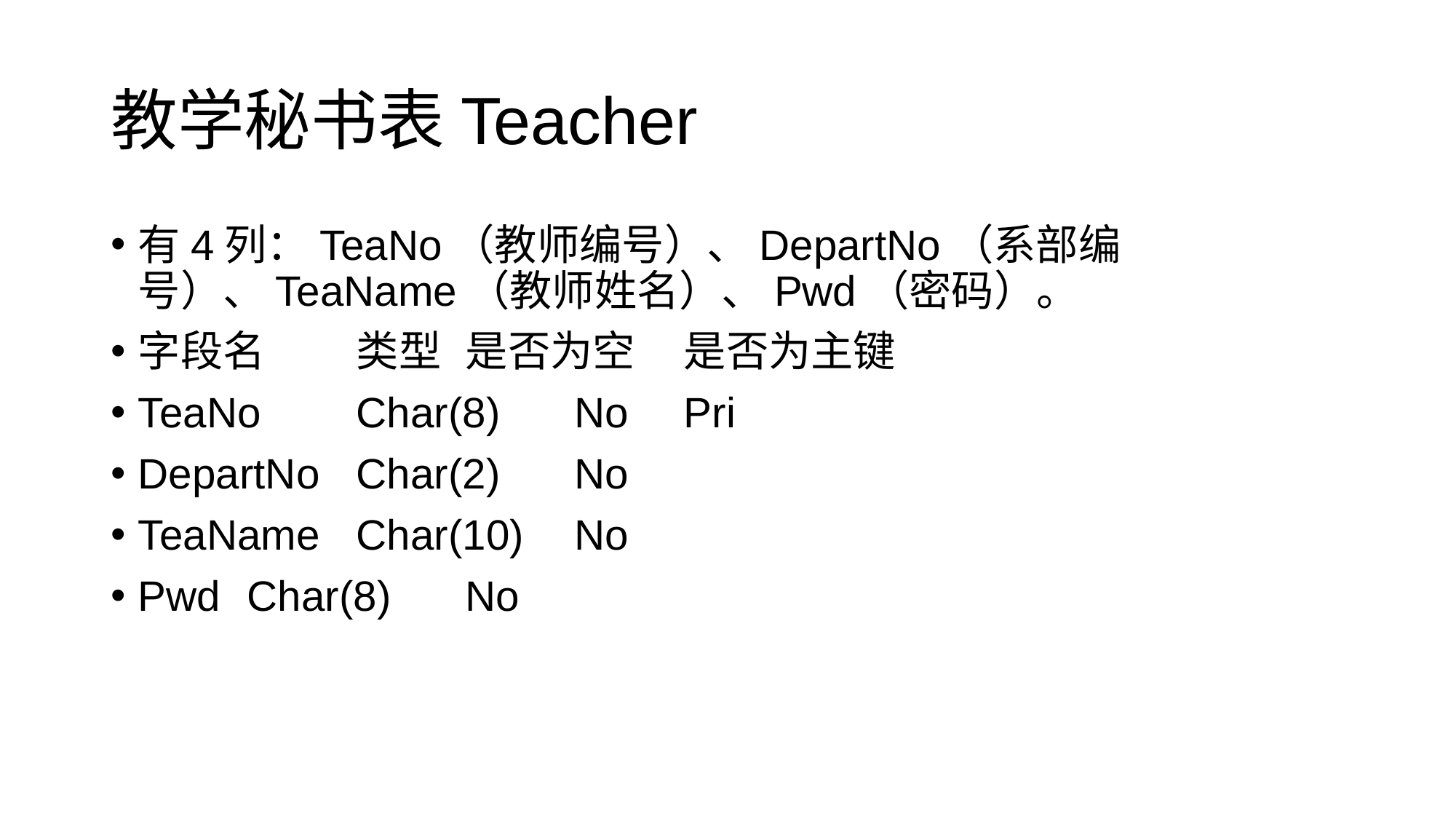

# 教学秘书表Teacher
有4列：TeaNo（教师编号）、DepartNo（系部编号）、TeaName（教师姓名）、Pwd（密码）。
字段名	类型	是否为空	是否为主键
TeaNo	Char(8)	No	Pri
DepartNo	Char(2)	No
TeaName	Char(10)	No
Pwd	Char(8)	No